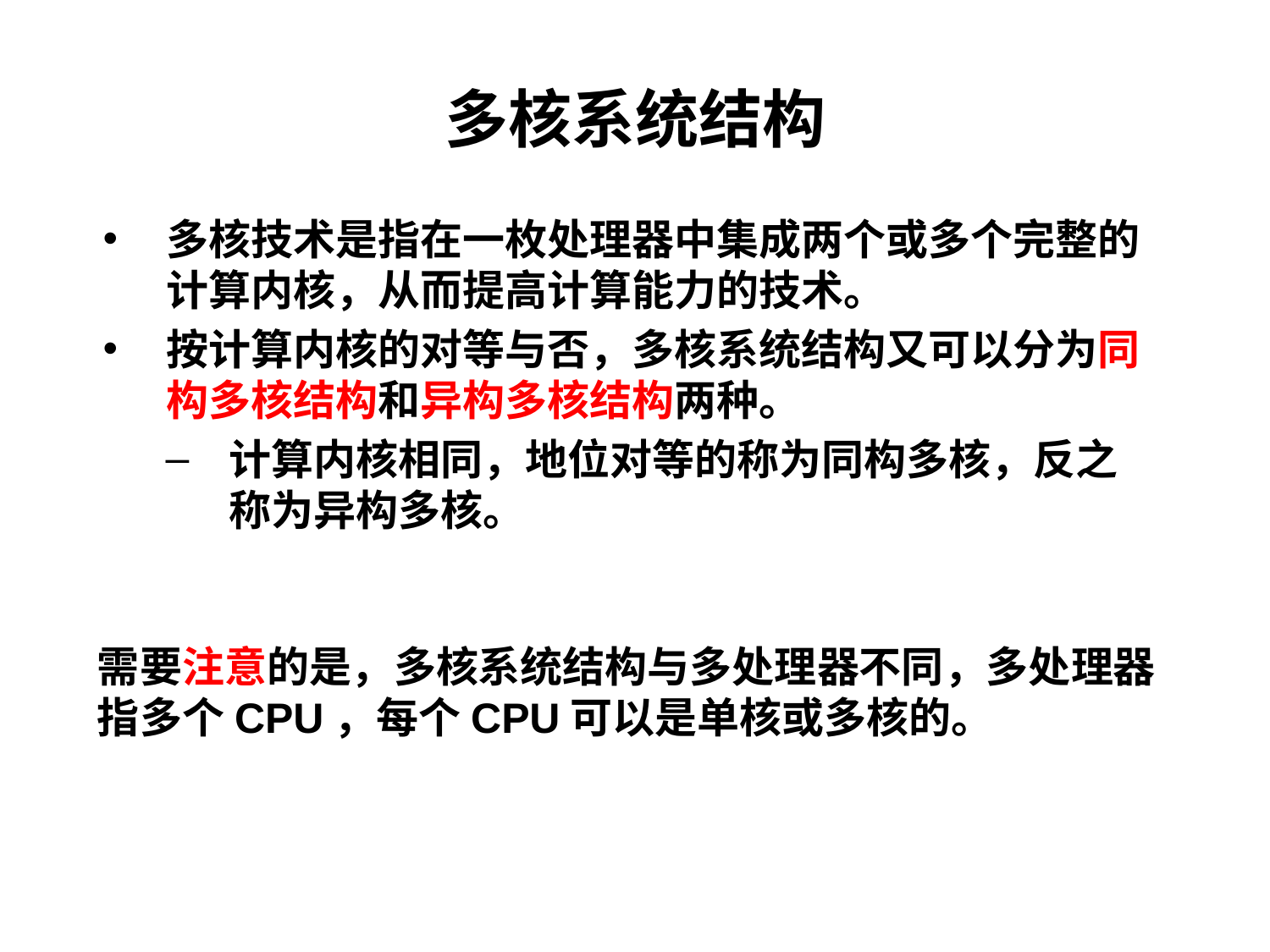

# 多核系统结构
多核技术是指在一枚处理器中集成两个或多个完整的计算内核，从而提高计算能力的技术。
按计算内核的对等与否，多核系统结构又可以分为同构多核结构和异构多核结构两种。
计算内核相同，地位对等的称为同构多核，反之称为异构多核。
需要注意的是，多核系统结构与多处理器不同，多处理器指多个CPU，每个CPU可以是单核或多核的。